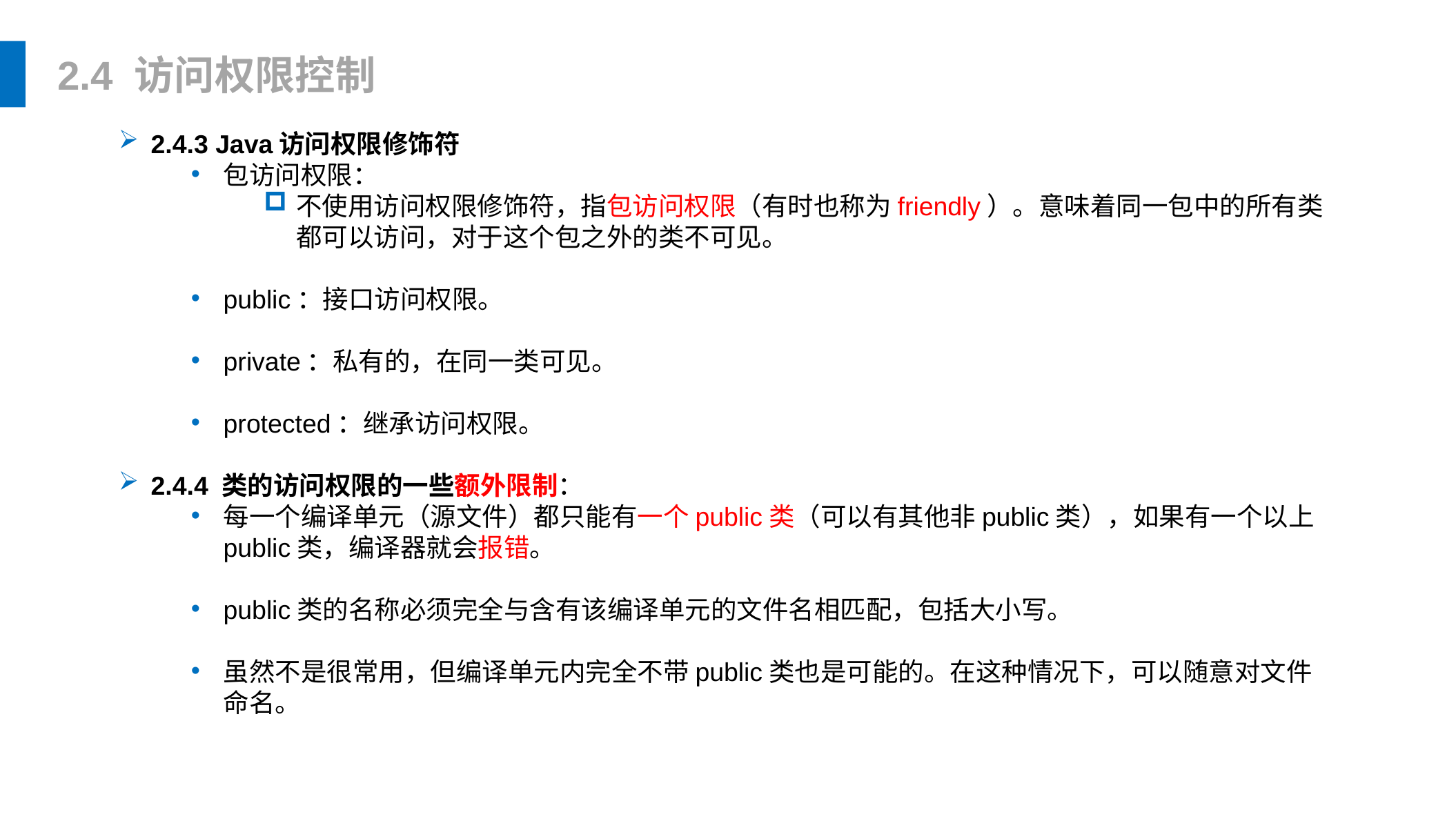

2.4 访问权限控制
2.4.3 Java访问权限修饰符
包访问权限：
不使用访问权限修饰符，指包访问权限（有时也称为friendly）。意味着同一包中的所有类都可以访问，对于这个包之外的类不可见。

public：接口访问权限。

private：私有的，在同一类可见。

protected：继承访问权限。

2.4.4 类的访问权限的一些额外限制：
每一个编译单元（源文件）都只能有一个public类（可以有其他非public类），如果有一个以上public类，编译器就会报错。

public类的名称必须完全与含有该编译单元的文件名相匹配，包括大小写。

虽然不是很常用，但编译单元内完全不带public类也是可能的。在这种情况下，可以随意对文件命名。